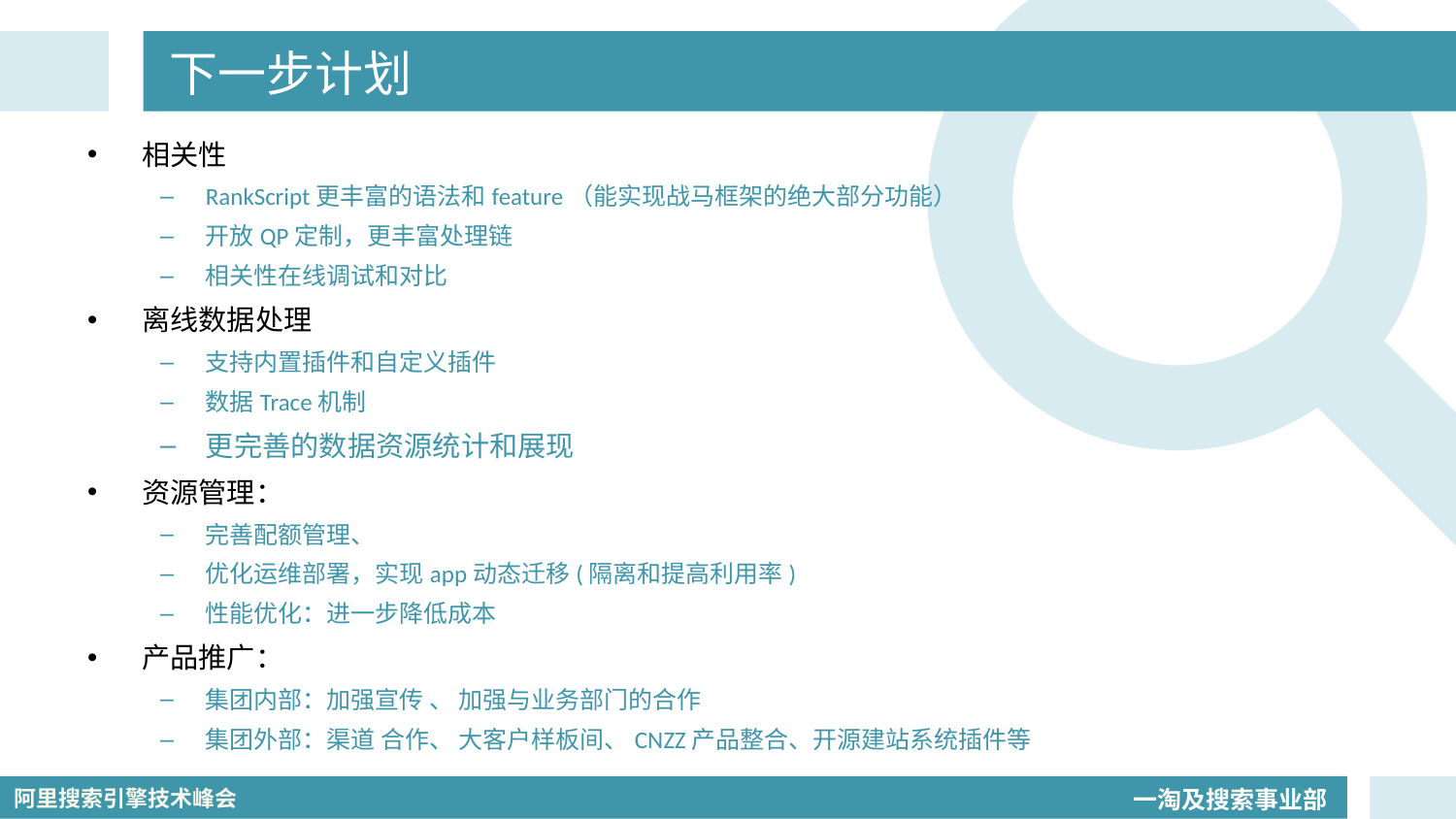

# 下一步计划
相关性
RankScript更丰富的语法和feature（能实现战马框架的绝大部分功能）
开放QP定制，更丰富处理链
相关性在线调试和对比
离线数据处理
支持内置插件和自定义插件
数据Trace机制
更完善的数据资源统计和展现
资源管理：
完善配额管理、
优化运维部署，实现app动态迁移(隔离和提高利用率)
性能优化：进一步降低成本
产品推广：
集团内部：加强宣传 、 加强与业务部门的合作
集团外部：渠道 合作、 大客户样板间、CNZZ产品整合、开源建站系统插件等